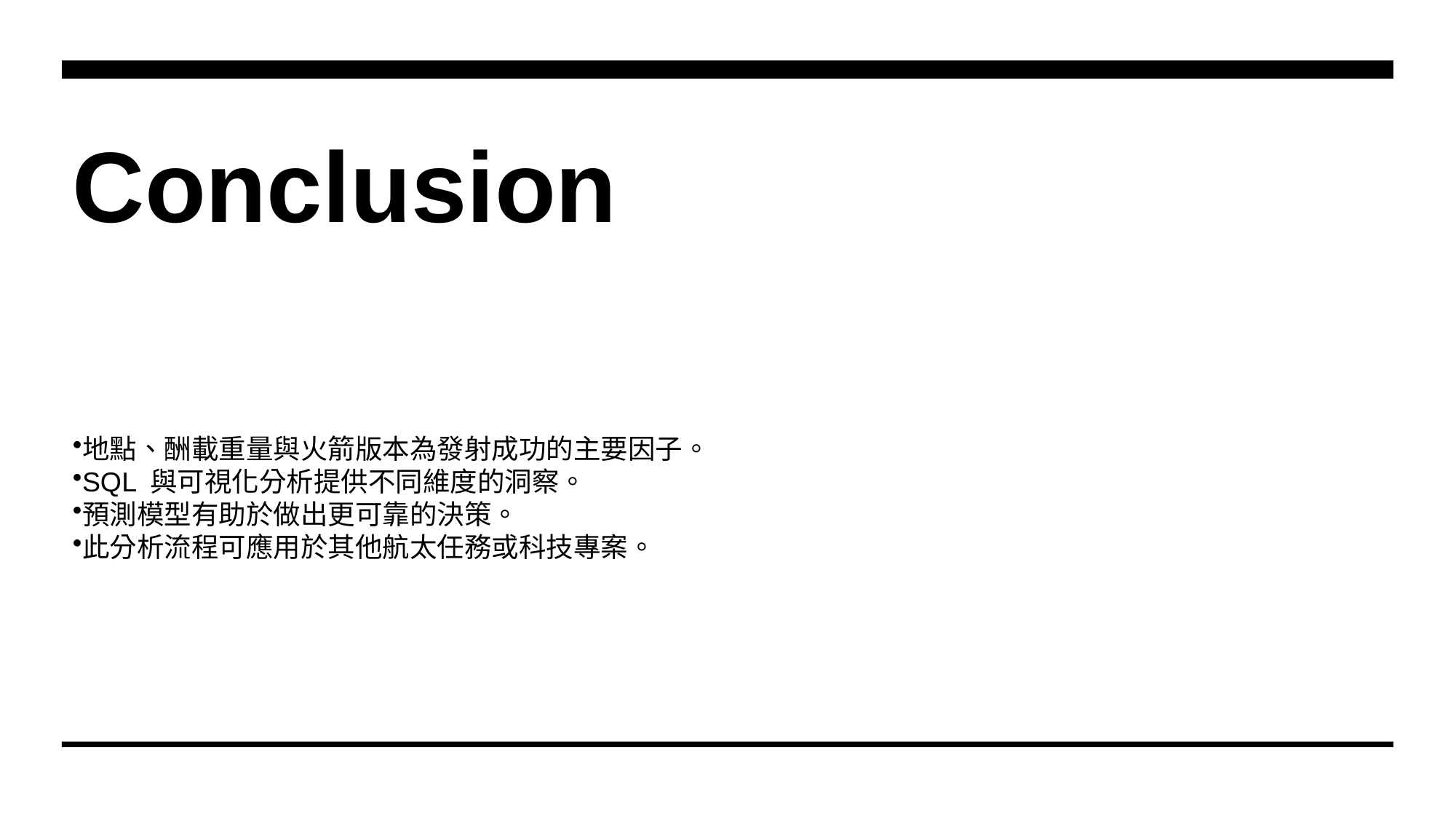

# Conclusion
地點、酬載重量與火箭版本為發射成功的主要因子。
SQL 與可視化分析提供不同維度的洞察。
預測模型有助於做出更可靠的決策。
此分析流程可應用於其他航太任務或科技專案。